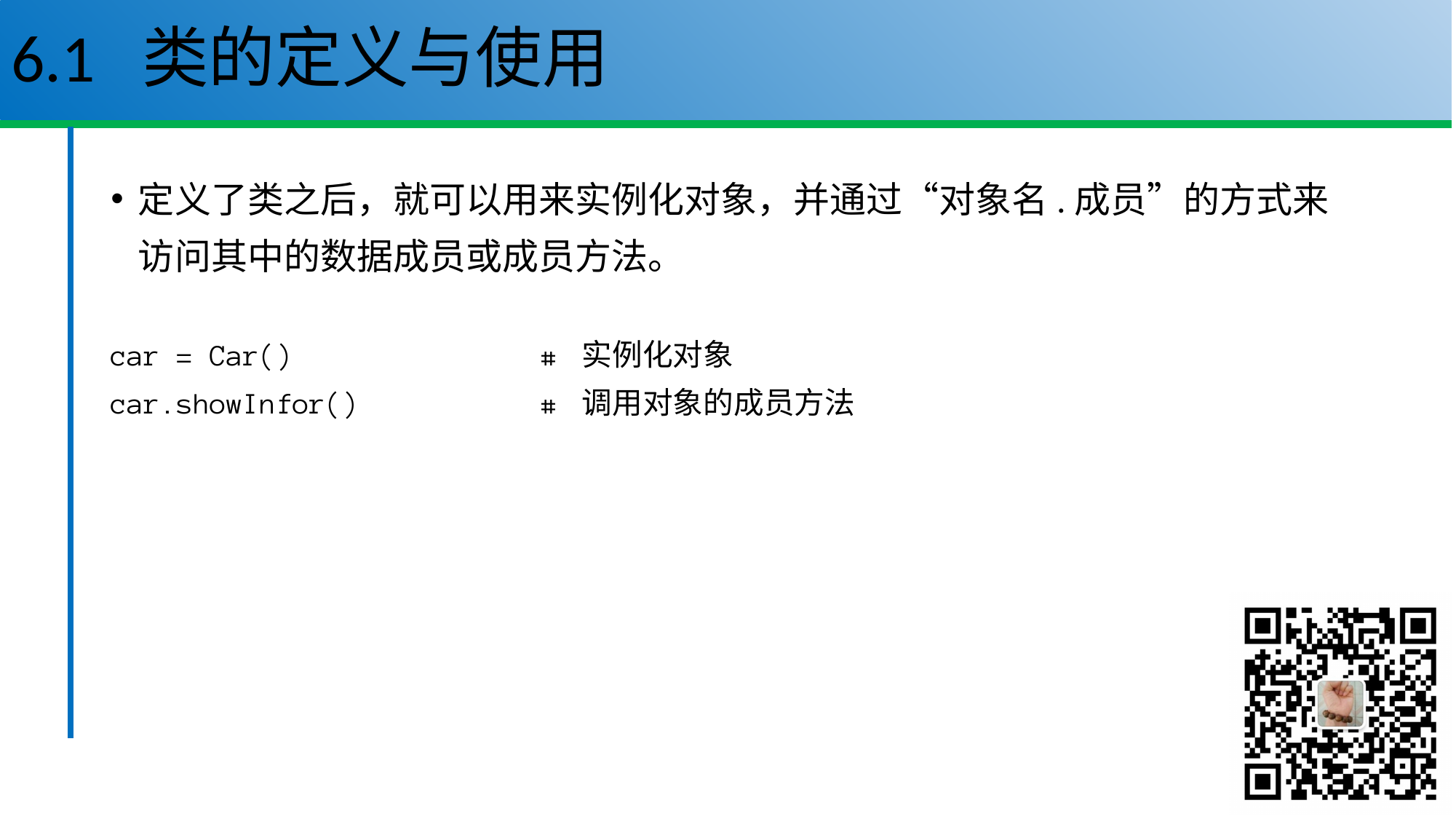

# 6.1  类的定义与使用
定义了类之后，就可以用来实例化对象，并通过“对象名.成员”的方式来访问其中的数据成员或成员方法。

car = Car()               # 实例化对象
car.showInfor()           # 调用对象的成员方法
5